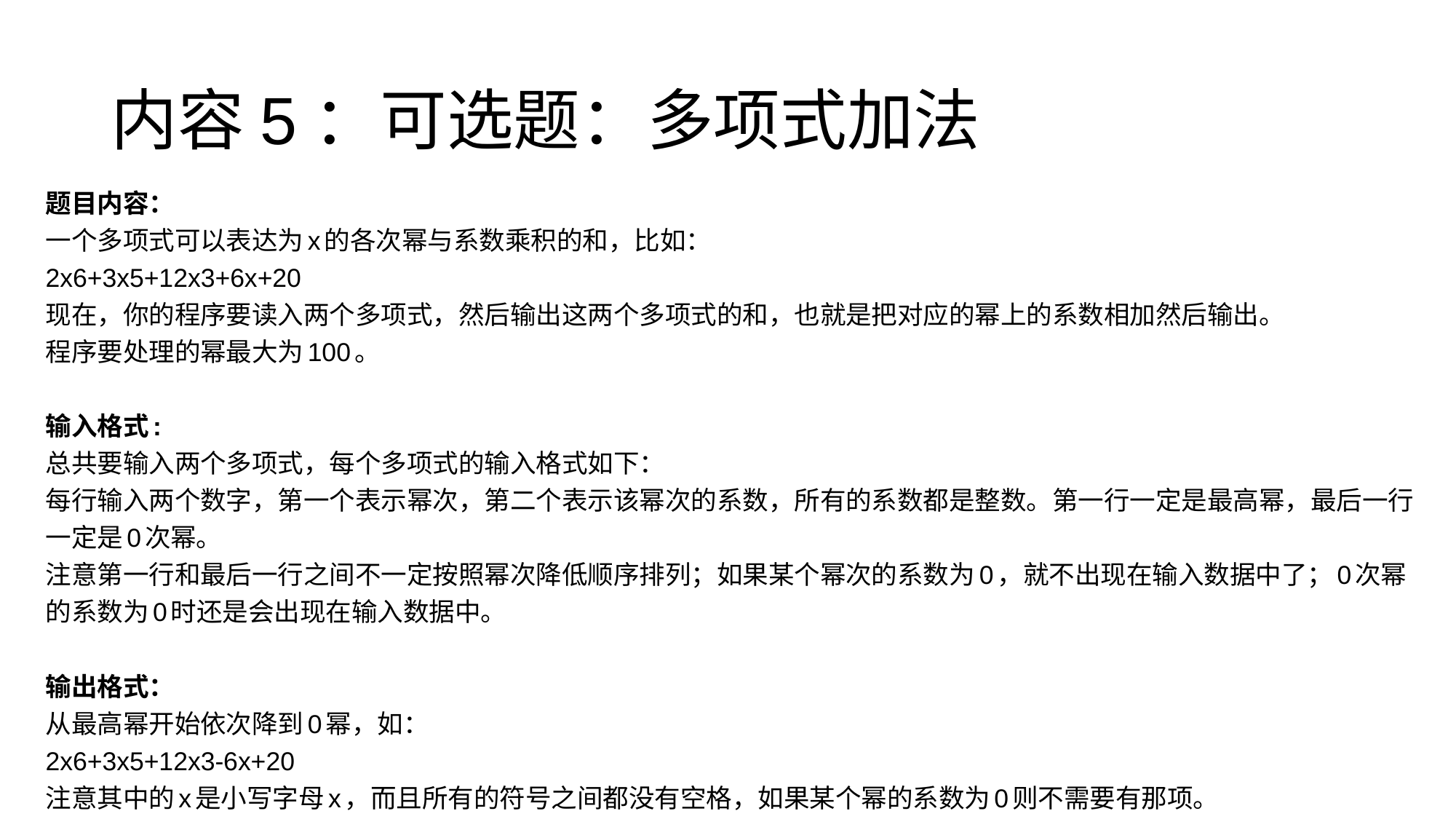

# 内容5：可选题：多项式加法
题目内容：
一个多项式可以表达为x的各次幂与系数乘积的和，比如：
2x6+3x5+12x3+6x+20
现在，你的程序要读入两个多项式，然后输出这两个多项式的和，也就是把对应的幂上的系数相加然后输出。
程序要处理的幂最大为100。

输入格式:
总共要输入两个多项式，每个多项式的输入格式如下：
每行输入两个数字，第一个表示幂次，第二个表示该幂次的系数，所有的系数都是整数。第一行一定是最高幂，最后一行一定是0次幂。
注意第一行和最后一行之间不一定按照幂次降低顺序排列；如果某个幂次的系数为0，就不出现在输入数据中了；0次幂的系数为0时还是会出现在输入数据中。

输出格式：
从最高幂开始依次降到0幂，如：
2x6+3x5+12x3-6x+20
注意其中的x是小写字母x，而且所有的符号之间都没有空格，如果某个幂的系数为0则不需要有那项。